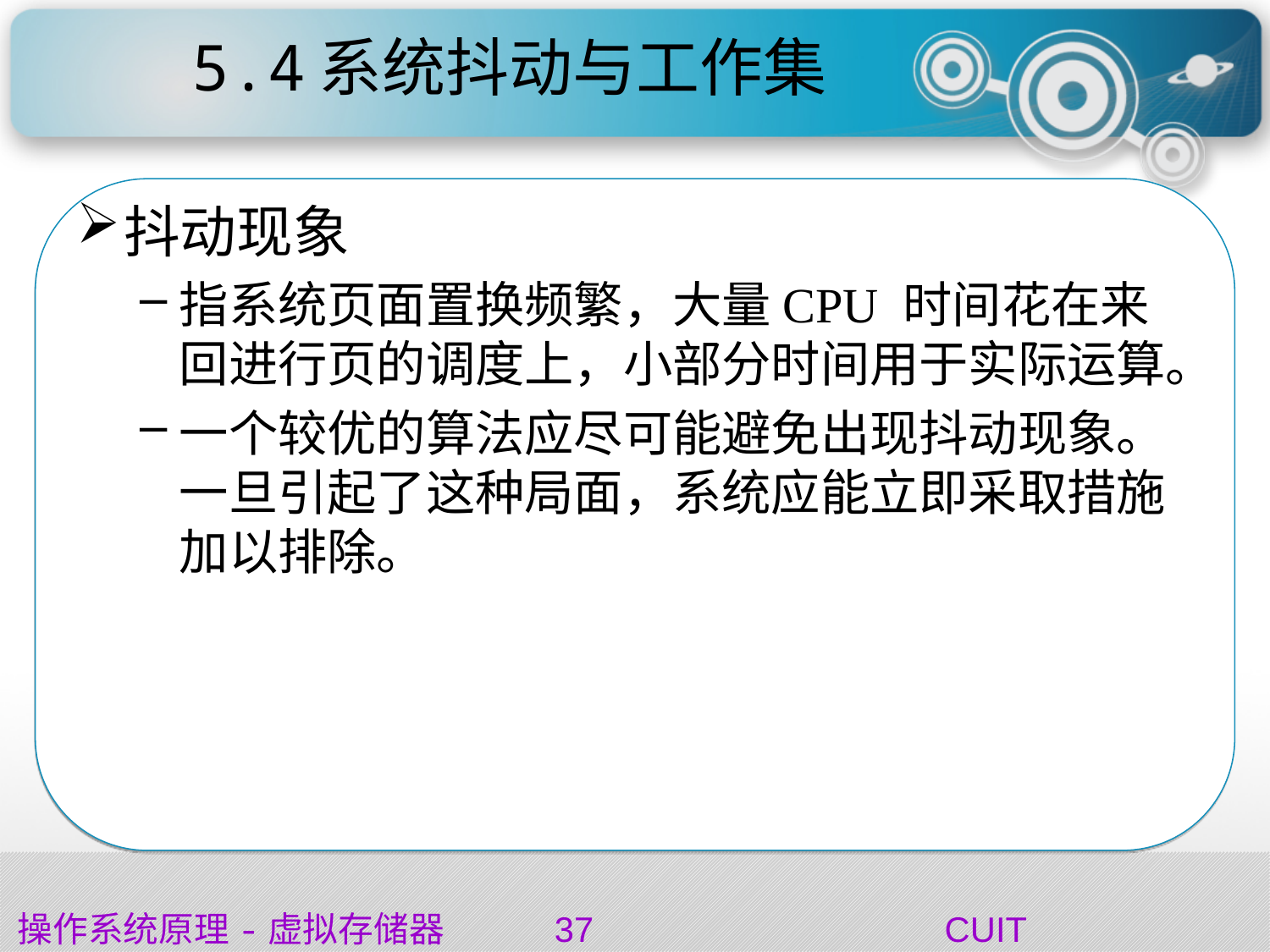

# 5.4	系统抖动与工作集
抖动现象
指系统页面置换频繁，大量CPU 时间花在来回进行页的调度上，小部分时间用于实际运算。
一个较优的算法应尽可能避免出现抖动现象。一旦引起了这种局面，系统应能立即采取措施加以排除。